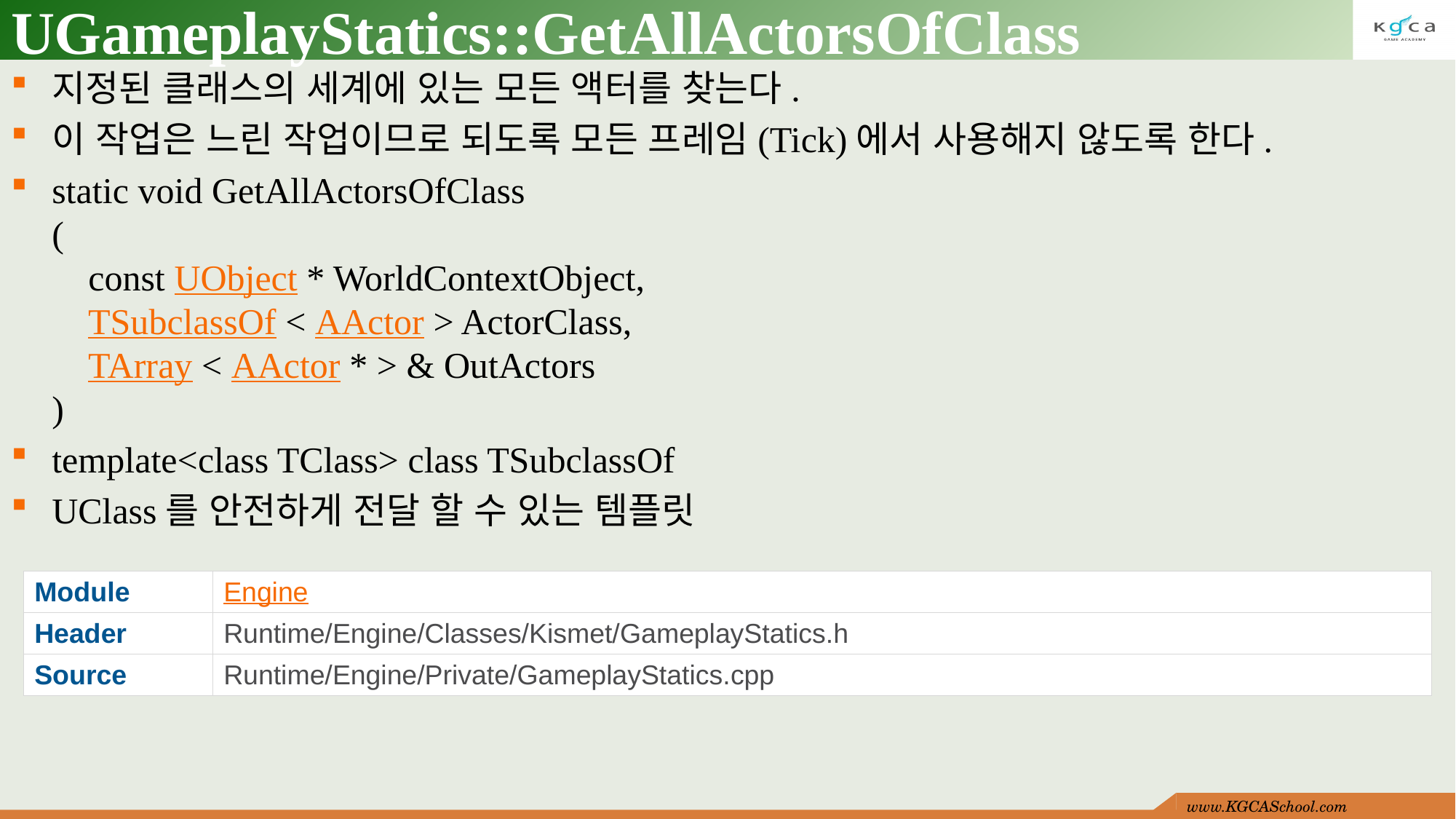

# UGameplayStatics::GetAllActorsOfClass
지정된 클래스의 세계에 있는 모든 액터를 찾는다.
이 작업은 느린 작업이므로 되도록 모든 프레임(Tick)에서 사용해지 않도록 한다.
static void GetAllActorsOfClass
(
    const UObject * WorldContextObject,
    TSubclassOf < AActor > ActorClass,
    TArray < AActor * > & OutActors
)
template<class TClass> class TSubclassOf
UClass를 안전하게 전달 할 수 있는 템플릿

| Module | Engine |
| --- | --- |
| Header | Runtime/Engine/Classes/Kismet/GameplayStatics.h |
| Source | Runtime/Engine/Private/GameplayStatics.cpp |